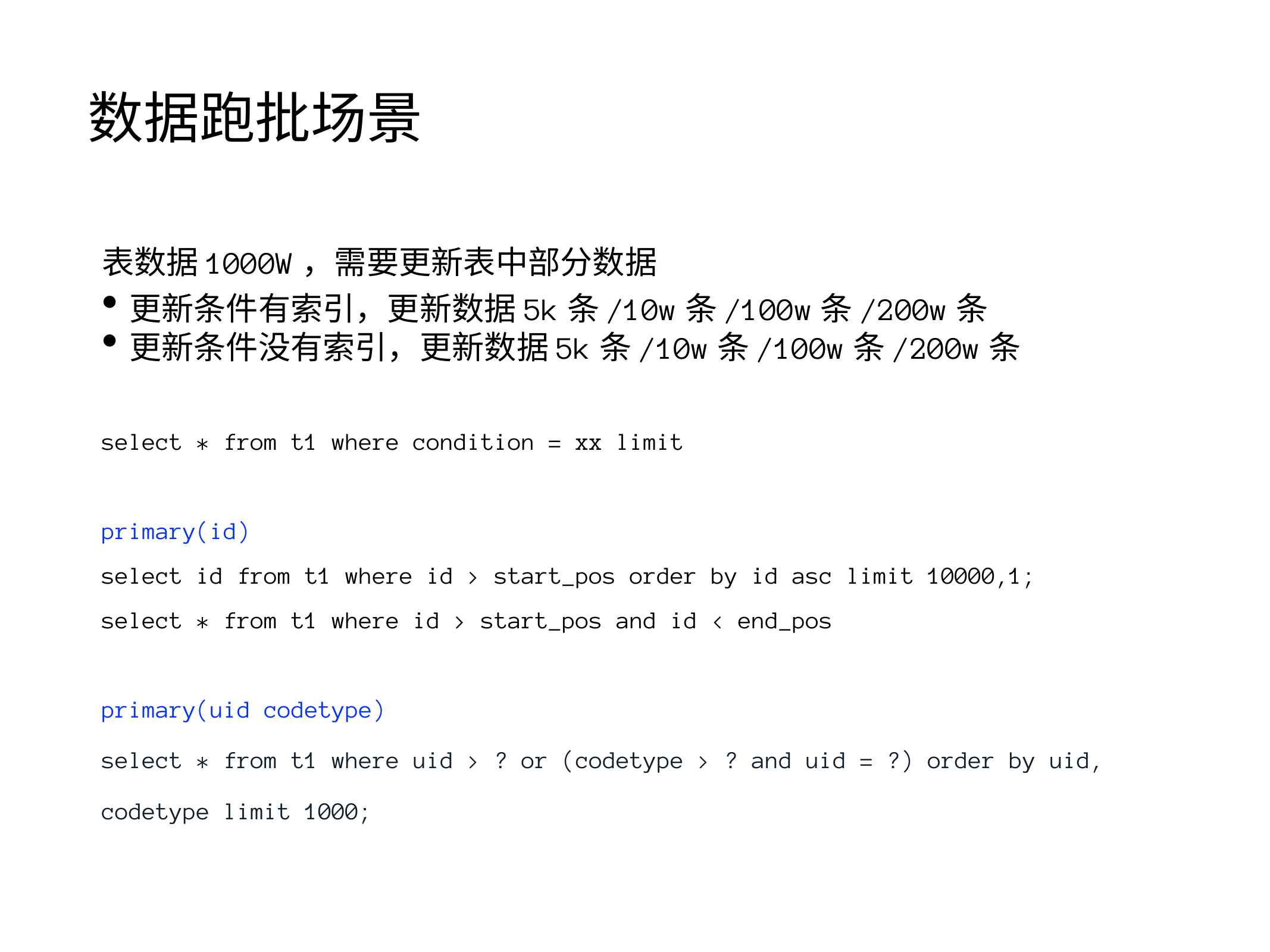

# 数据跑批场景
表数据1000W，需要更新表中部分数据
更新条件有索引，更新数据5k条/10w条/100w条/200w条
更新条件没有索引，更新数据5k条/10w条/100w条/200w条
select * from t1 where condition = xx limit

primary(id)
select id from t1 where id > start_pos order by id asc limit 10000,1;
select * from t1 where id > start_pos and id < end_pos

primary(uid codetype)
select * from t1 where uid > ? or (codetype > ? and uid = ?) order by uid, codetype limit 1000;